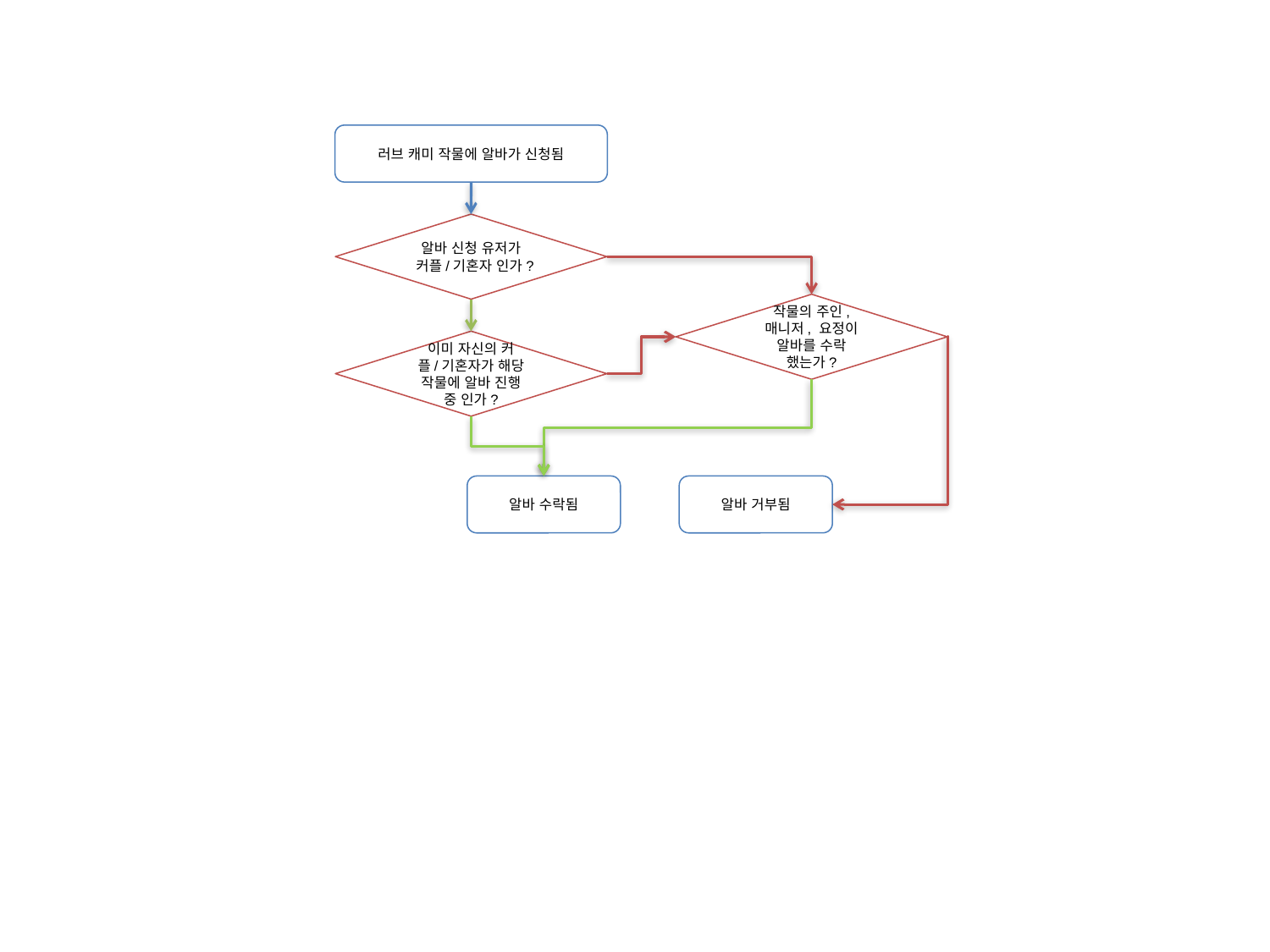

러브 캐미 작물에 알바가 신청됨
알바 신청 유저가 커플/기혼자 인가?
작물의 주인, 매니저, 요정이 알바를 수락 했는가?
이미 자신의 커플/기혼자가 해당 작물에 알바 진행 중 인가?
알바 수락됨
알바 거부됨